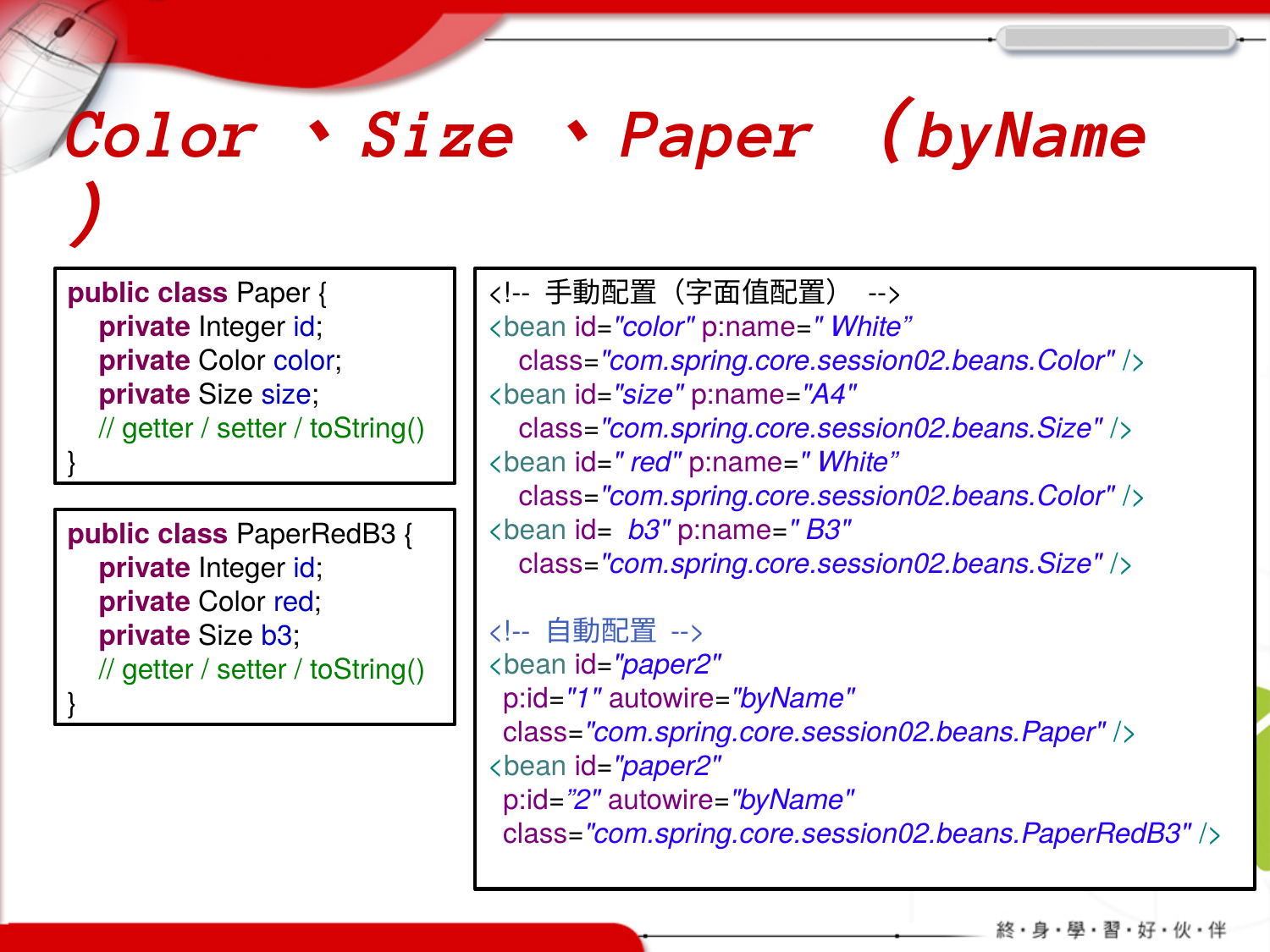

# Color、Size、Paper（byName）
public class Paper {
    private Integer id;
    private Color color;
    private Size size;
    // getter / setter / toString()
}
<!-- 手動配置（字面值配置） -->
<bean id="color" p:name=" White”
    class="com.spring.core.session02.beans.Color" />
<bean id="size" p:name="A4"
    class="com.spring.core.session02.beans.Size" />
<bean id=" red" p:name=" White”
    class="com.spring.core.session02.beans.Color" />
<bean id=  b3" p:name=" B3"
    class="com.spring.core.session02.beans.Size" />
<!-- 自動配置 -->
<bean id="paper2"
  p:id="1" autowire="byName"
  class="com.spring.core.session02.beans.Paper" />
<bean id="paper2"
  p:id=”2" autowire="byName"
  class="com.spring.core.session02.beans.PaperRedB3" />
public class PaperRedB3 {
    private Integer id;
    private Color red;
    private Size b3;
    // getter / setter / toString()
}